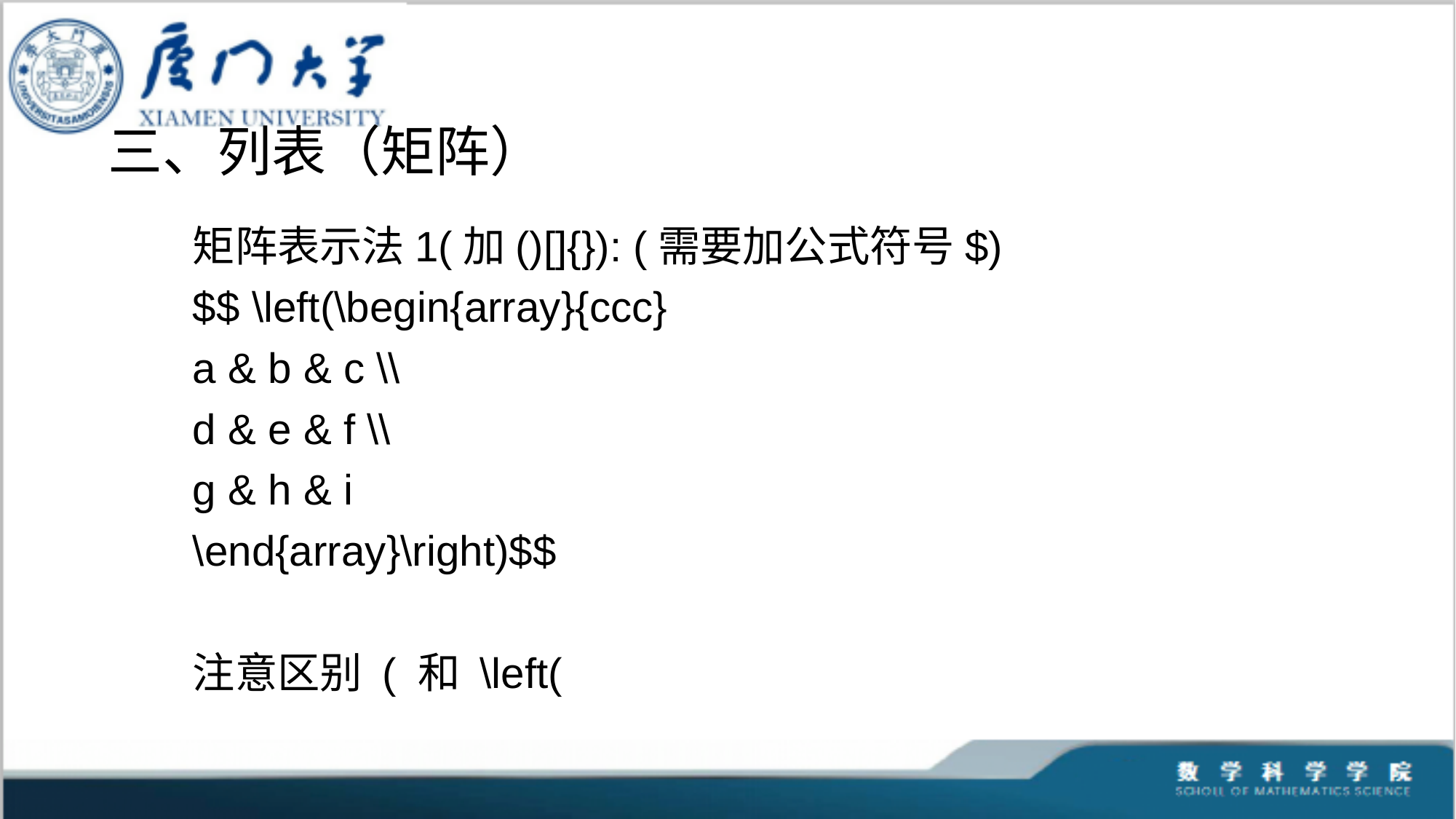

# 三、列表（矩阵）
矩阵表示法1(加()[]{}): (需要加公式符号$)
$$ \left(\begin{array}{ccc}
a & b & c \\
d & e & f \\
g & h & i
\end{array}\right)$$

注意区别 ( 和 \left(